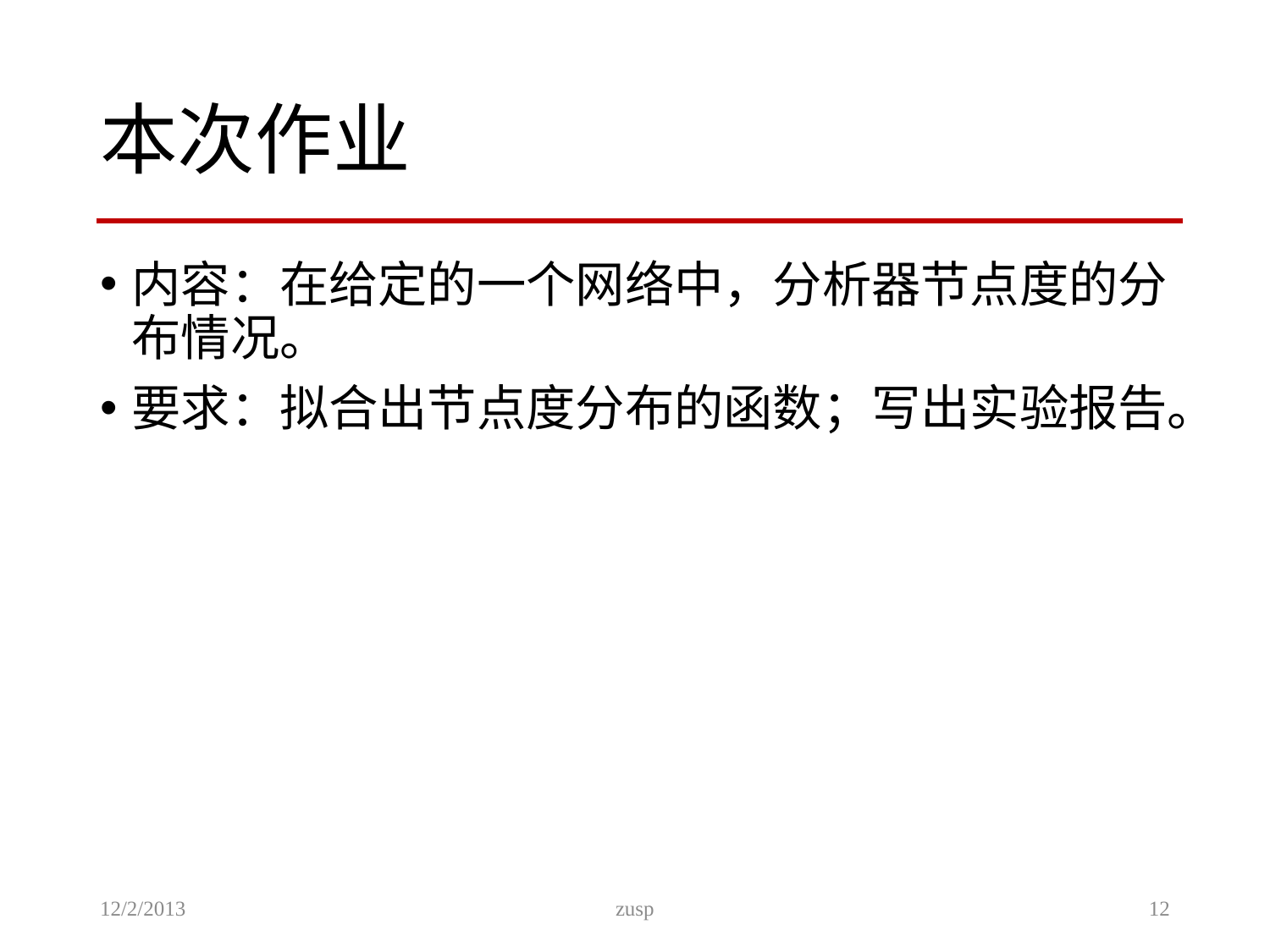

# 本次作业
内容：在给定的一个网络中，分析器节点度的分布情况。
要求：拟合出节点度分布的函数；写出实验报告。

12/2/2013
zusp
12